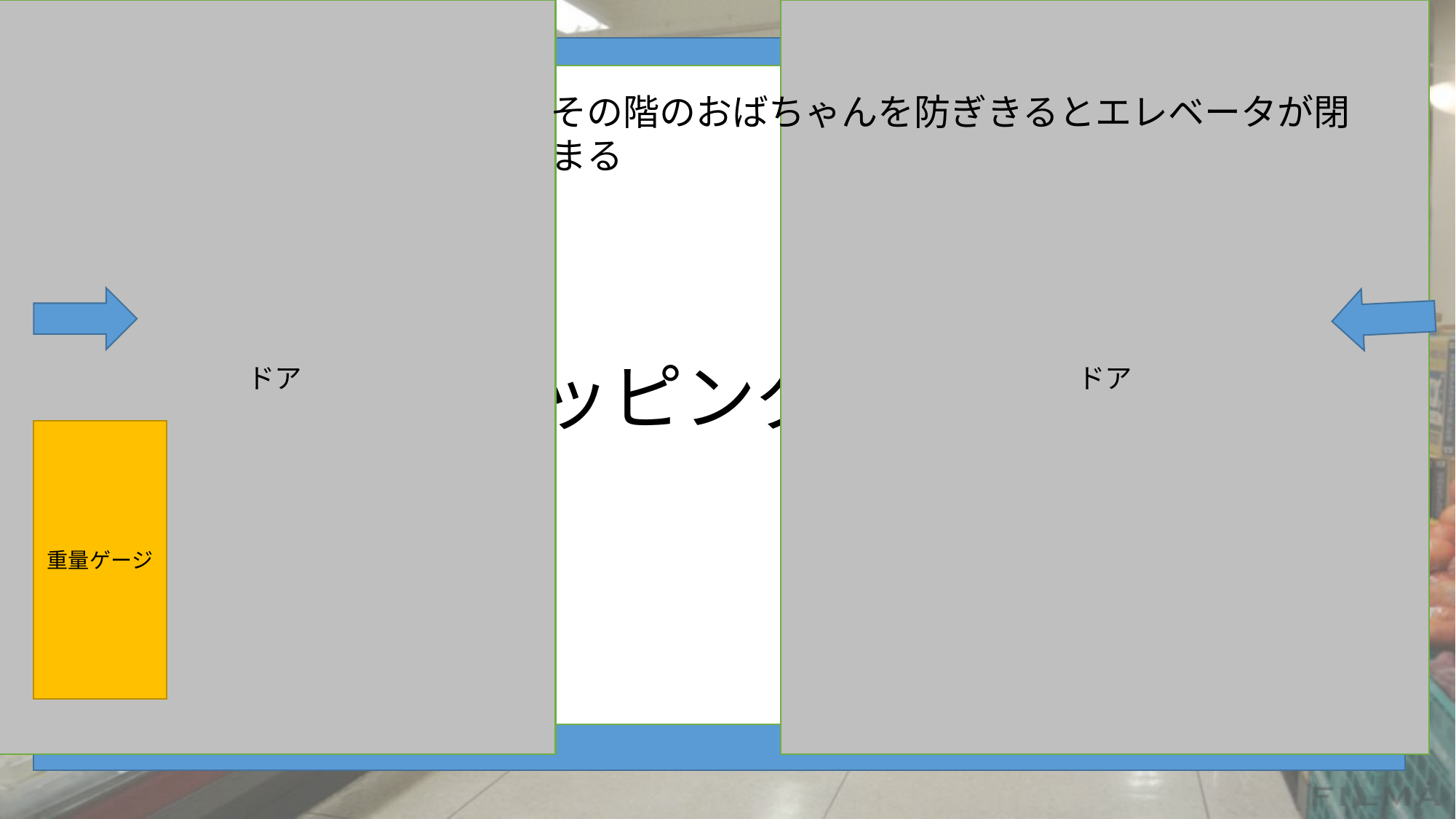

ドア
ドア
ゲーム画面
ショッピングモール
その階のおばちゃんを防ぎきるとエレベータが閉まる

重量ゲージ